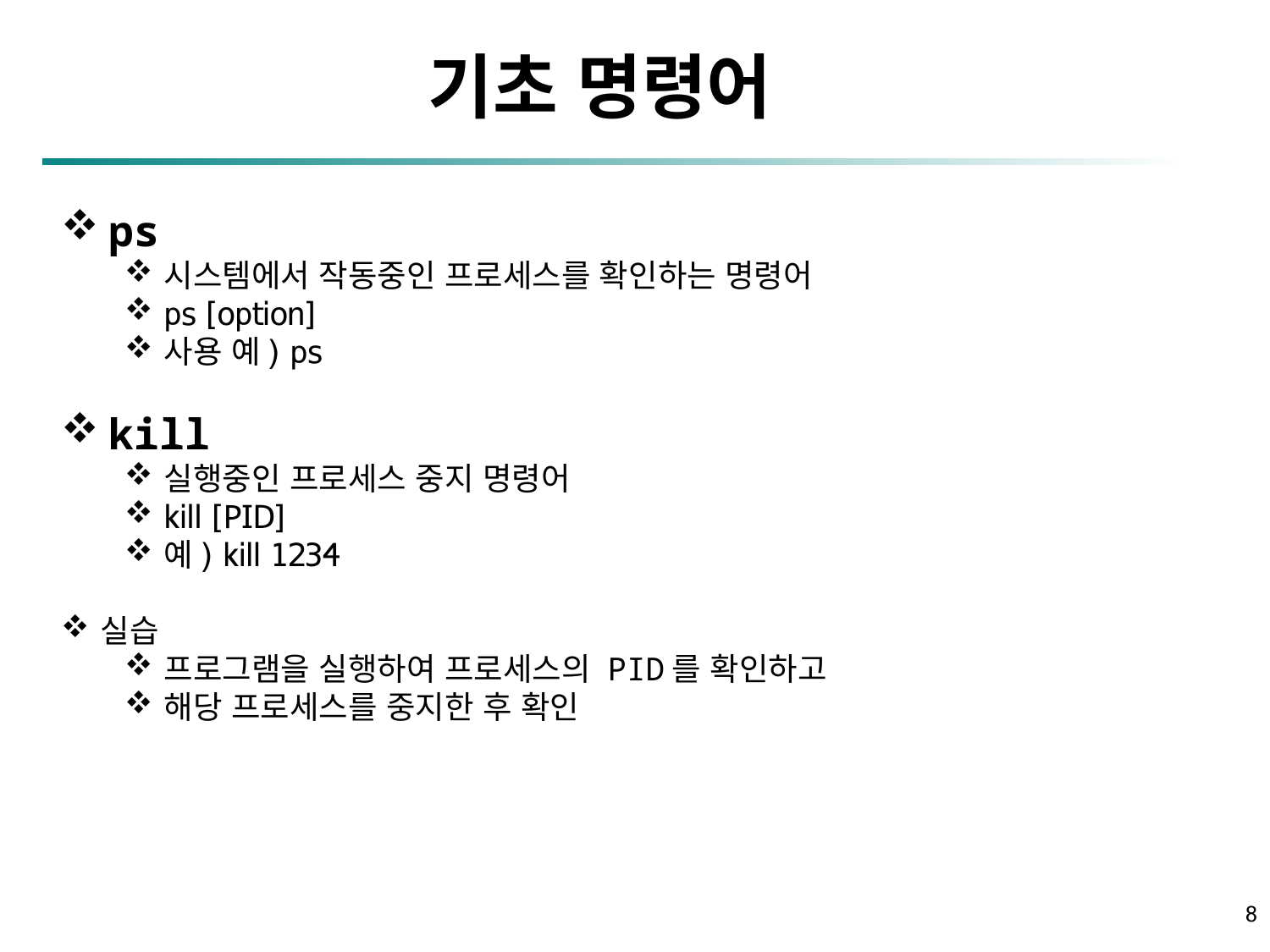

파일 편집 : VI 에디터
기초 명령어
ps
시스템에서 작동중인 프로세스를 확인하는 명령어
ps [option]
사용 예) ps

kill
실행중인 프로세스 중지 명령어
kill [PID]
예) kill 1234

실습
프로그램을 실행하여 프로세스의 PID를 확인하고
해당 프로세스를 중지한 후 확인

8